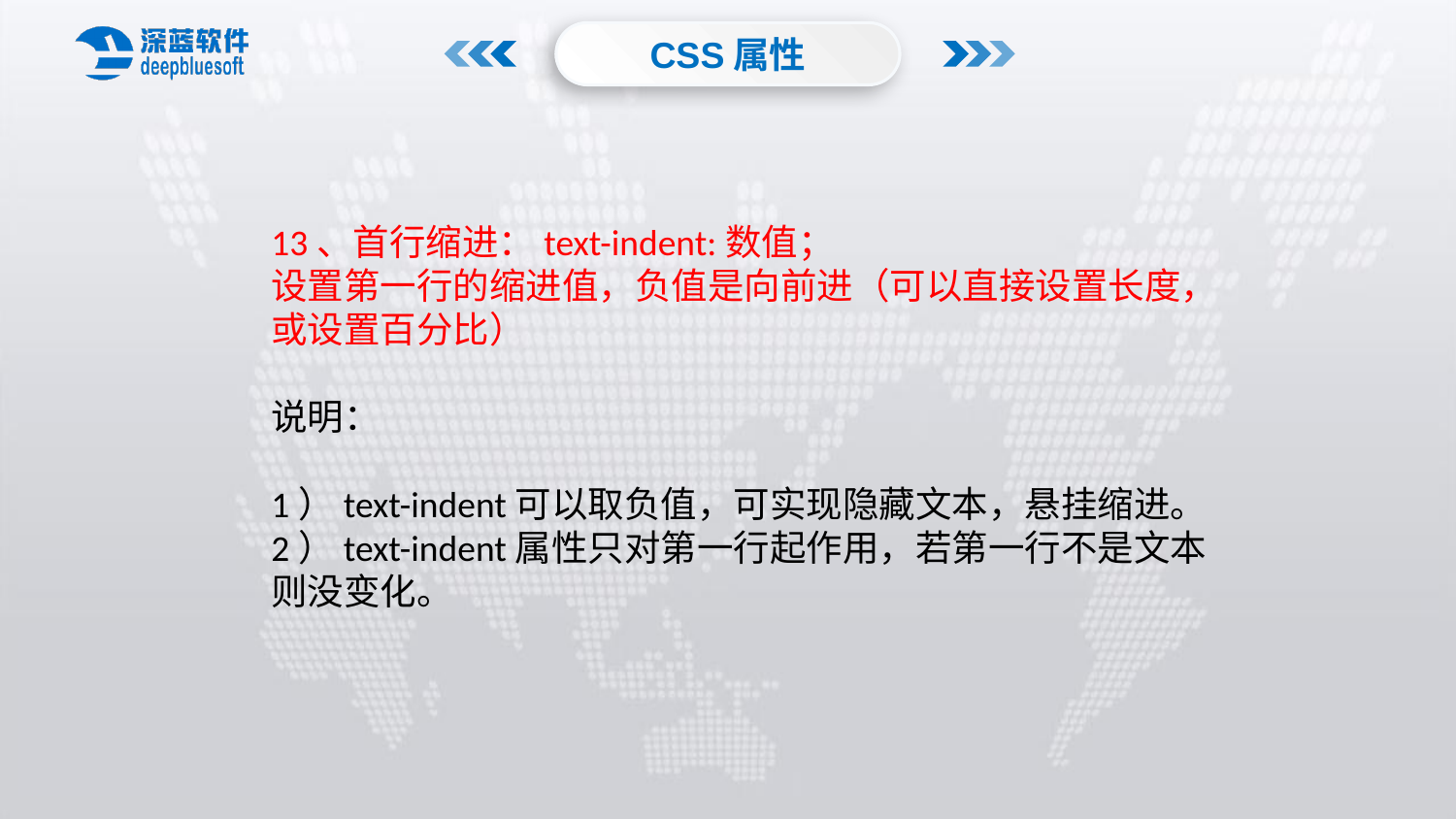

CSS属性

13、首行缩进：text-indent:数值；
设置第一行的缩进值，负值是向前进（可以直接设置长度，或设置百分比）

说明：

1）text-indent可以取负值，可实现隐藏文本，悬挂缩进。
2）text-indent属性只对第一行起作用，若第一行不是文本则没变化。